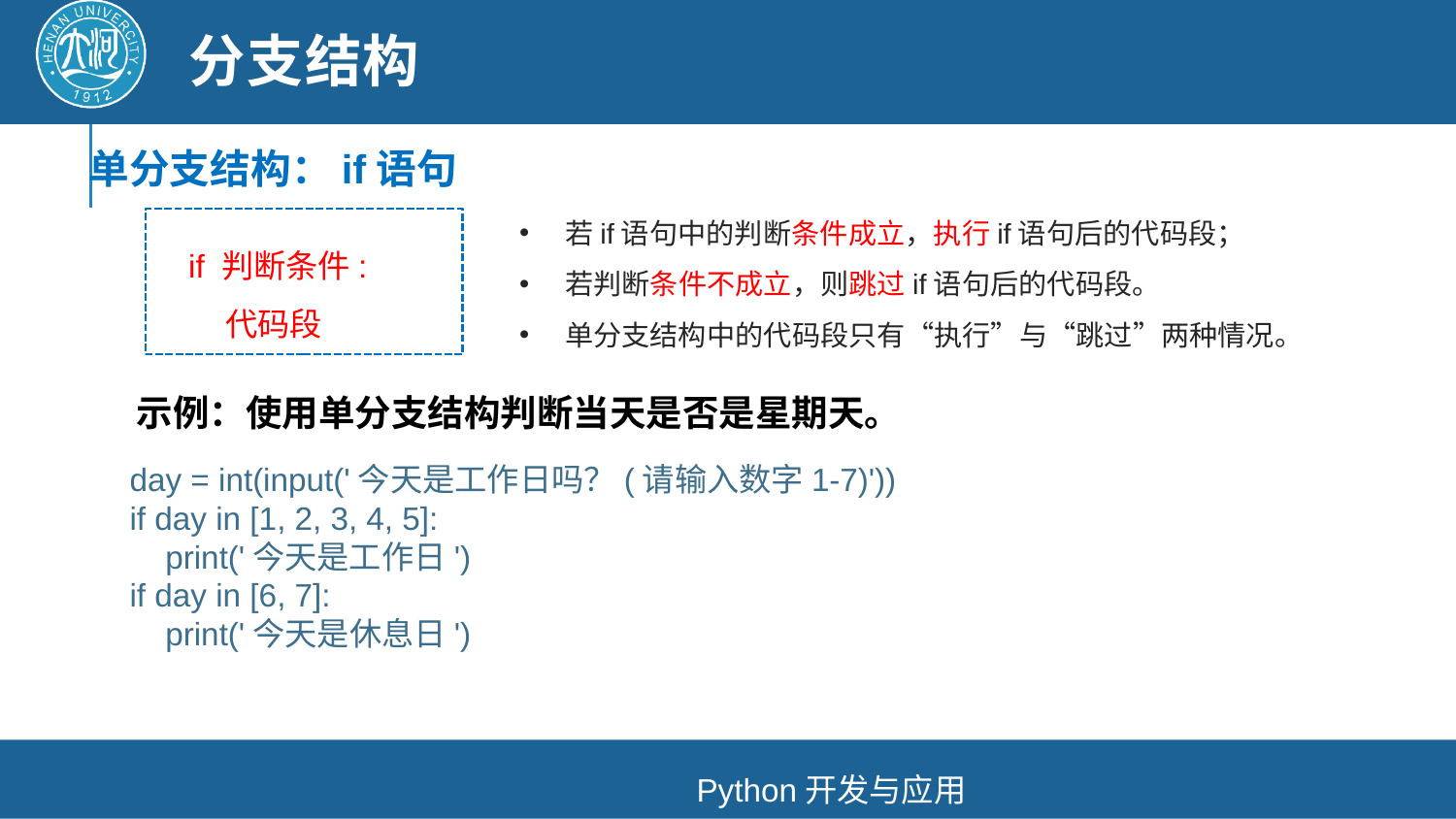

# 分支结构
单分支结构：if语句
若if语句中的判断条件成立，执行if语句后的代码段；
若判断条件不成立，则跳过if语句后的代码段。
单分支结构中的代码段只有“执行”与“跳过”两种情况。

if 判断条件:
    代码段
示例：使用单分支结构判断当天是否是星期天。
day = int(input('今天是工作日吗？(请输入数字1-7)'))
if day in [1, 2, 3, 4, 5]:
    print('今天是工作日')
if day in [6, 7]:
    print('今天是休息日')

Python开发与应用
81